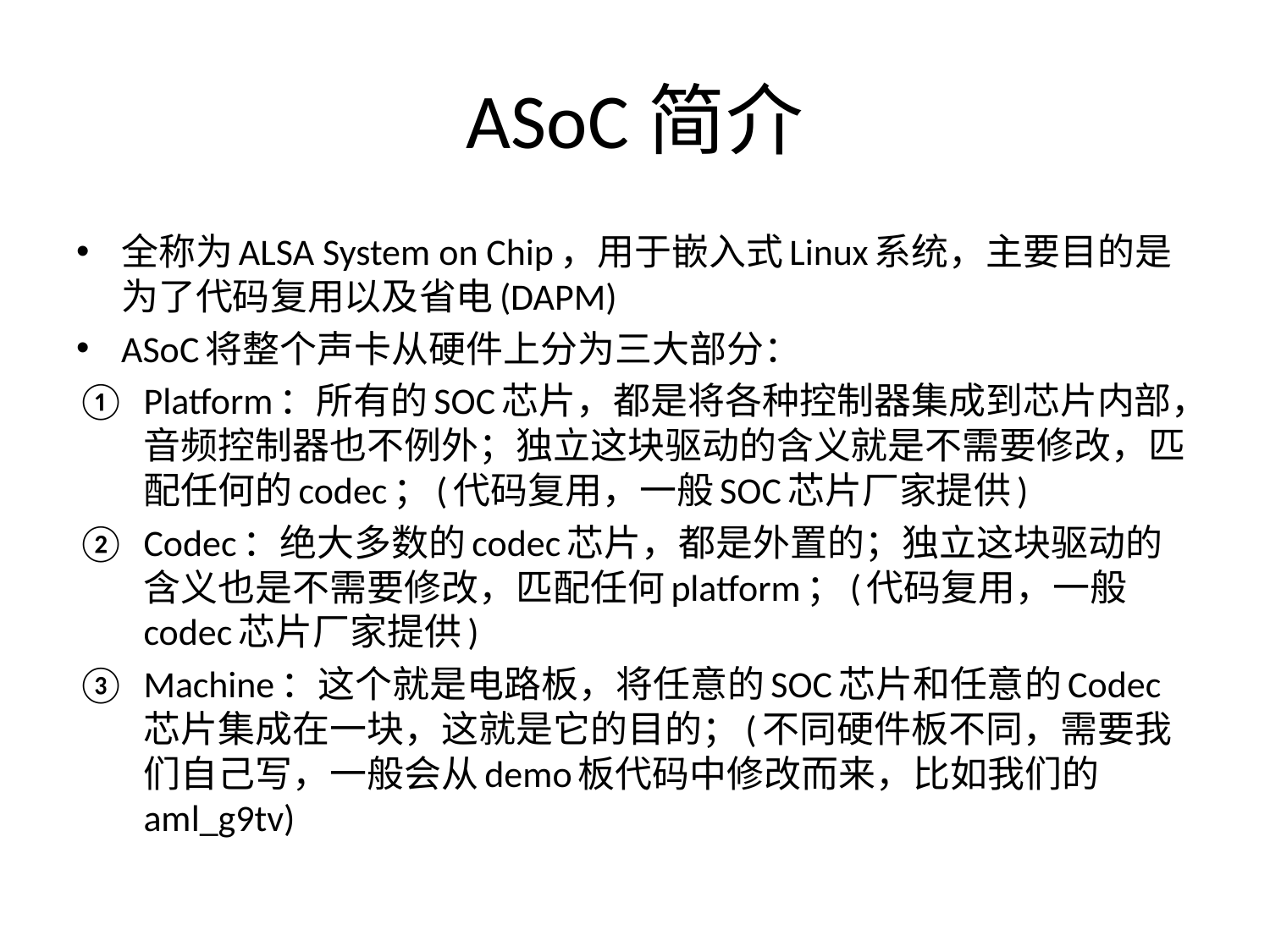

# ASoC简介
全称为ALSA System on Chip，用于嵌入式Linux系统，主要目的是为了代码复用以及省电(DAPM)
ASoC将整个声卡从硬件上分为三大部分：
Platform：所有的SOC芯片，都是将各种控制器集成到芯片内部，音频控制器也不例外；独立这块驱动的含义就是不需要修改，匹配任何的codec；(代码复用，一般SOC芯片厂家提供)
Codec：绝大多数的codec芯片，都是外置的；独立这块驱动的含义也是不需要修改，匹配任何platform；(代码复用，一般codec芯片厂家提供)
Machine：这个就是电路板，将任意的SOC芯片和任意的Codec芯片集成在一块，这就是它的目的；(不同硬件板不同，需要我们自己写，一般会从demo板代码中修改而来，比如我们的aml_g9tv)